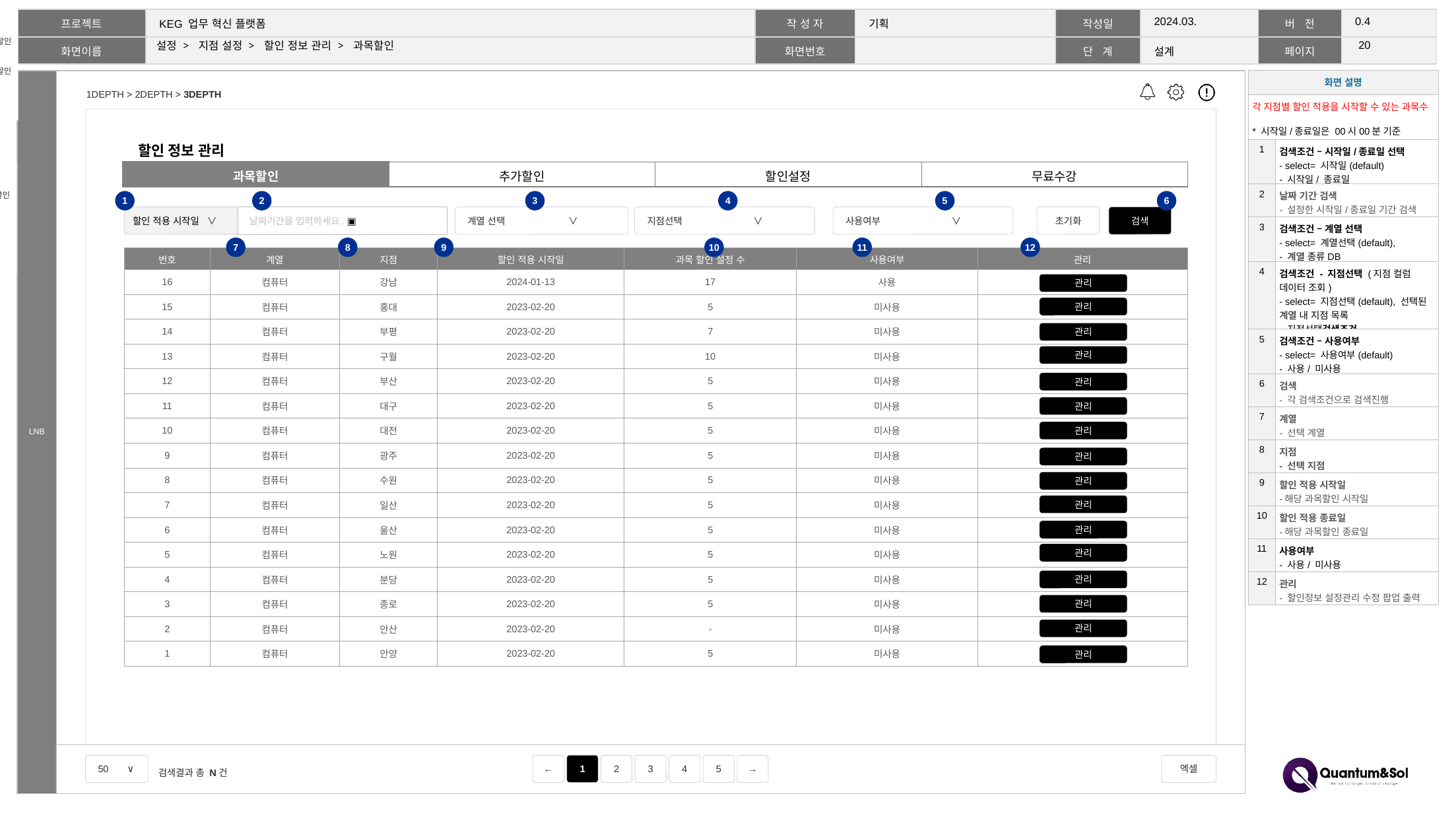

V0.4-240325
할인정보 관리_과목할인 추가
할인정보 관리_추가할인 추가

20

# 설정 > 지점 설정 > 할인 정보 관리 > 과목할인
| 화면 설명 |  |
| --- | --- |
| 각 지점별 할인 적용을 시작할 수 있는 과목수 \* 시작일/종료일은 00시00분 기준 |  |
| 1 | 검색조건 – 시작일/종료일 선택 - select= 시작일(default) - 시작일/ 종료일 |
| 2 | 날짜 기간 검색 - 설정한 시작일/종료일 기간 검색 |
| 3 | 검색조건 – 계열 선택 - select= 계열선택(default), - 계열 종류DB |
| 4 | 검색조건 - 지점선택 (지점 컬럼 데이터 조회) - select= 지점선택(default), 선택된 계열 내 지점 목록 - 지점선택검색조건 |
| 5 | 검색조건 – 사용여부 - select= 사용여부(default) - 사용/ 미사용 |
| 6 | 검색 - 각 검색조건으로 검색진행 |
| 7 | 계열 - 선택 계열 |
| 8 | 지점 - 선택 지점 |
| 9 | 할인 적용 시작일 -해당 과목할인 시작일 |
| 10 | 할인 적용 종료일 -해당 과목할인 종료일 |
| 11 | 사용여부 - 사용/ 미사용 |
| 12 | 관리 - 할인정보 설정관리 수정 팝업 출력 |
할인 정보 관리
| 과목할인 | 추가할인 | 할인설정 | 무료수강 |
| --- | --- | --- | --- |
V0.5-240328
할인정보 관리_과목할인 할인 적용 종료일 삭제
1
2
3
4
5
6
할인 적용 시작일   ∨
날짜기간을 입력하세요. ▣
계열 선택                        ∨
지점선택                           ∨
사용여부                           ∨
초기화
검색
7
8
9
10
11
12
| 번호 | 계열 | 지점 | 할인 적용 시작일 | 과목 할인 설정 수 | 사용여부 | 관리 |
| --- | --- | --- | --- | --- | --- | --- |
| 16 | 컴퓨터 | 강남 | 2024-01-13 | 17 | 사용 |  |
| 15 | 컴퓨터 | 홍대 | 2023-02-20 | 5 | 미사용 |  |
| 14 | 컴퓨터 | 부평 | 2023-02-20 | 7 | 미사용 |  |
| 13 | 컴퓨터 | 구월 | 2023-02-20 | 10 | 미사용 |  |
| 12 | 컴퓨터 | 부산 | 2023-02-20 | 5 | 미사용 |  |
| 11 | 컴퓨터 | 대구 | 2023-02-20 | 5 | 미사용 |  |
| 10 | 컴퓨터 | 대전 | 2023-02-20 | 5 | 미사용 |  |
| 9 | 컴퓨터 | 광주 | 2023-02-20 | 5 | 미사용 |  |
| 8 | 컴퓨터 | 수원 | 2023-02-20 | 5 | 미사용 |  |
| 7 | 컴퓨터 | 일산 | 2023-02-20 | 5 | 미사용 |  |
| 6 | 컴퓨터 | 울산 | 2023-02-20 | 5 | 미사용 |  |
| 5 | 컴퓨터 | 노원 | 2023-02-20 | 5 | 미사용 |  |
| 4 | 컴퓨터 | 분당 | 2023-02-20 | 5 | 미사용 |  |
| 3 | 컴퓨터 | 종로 | 2023-02-20 | 5 | 미사용 |  |
| 2 | 컴퓨터 | 안산 | 2023-02-20 | - | 미사용 |  |
| 1 | 컴퓨터 | 안양 | 2023-02-20 | 5 | 미사용 |  |
관리
관리
관리
관리
관리
관리
관리
관리
관리
관리
관리
관리
관리
관리
관리
관리